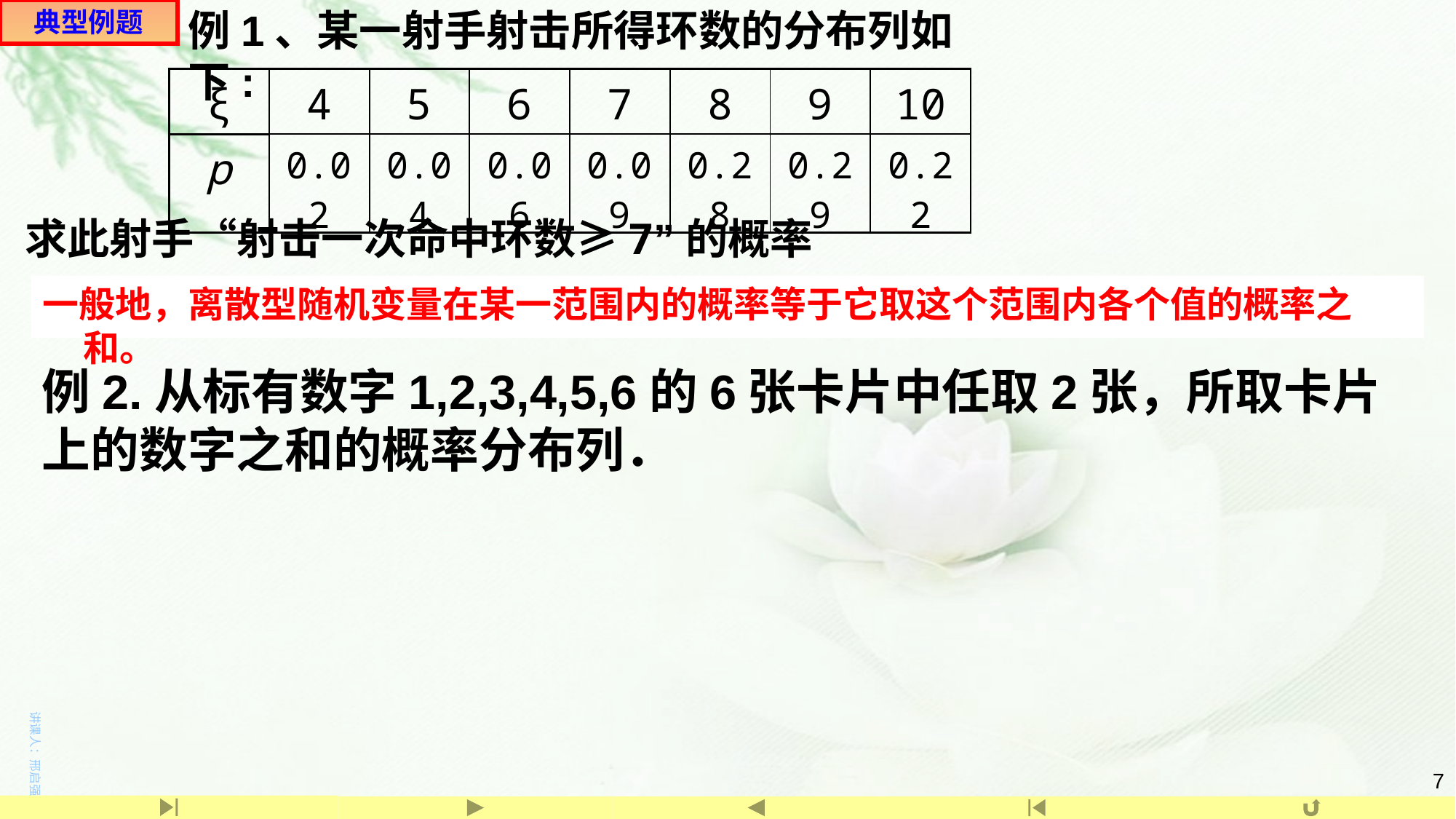

例1、某一射手射击所得环数的分布列如下:
典型例题
| ξ | 4 | 5 | 6 | 7 | 8 | 9 | 10 |
| --- | --- | --- | --- | --- | --- | --- | --- |
| p | 0.02 | 0.04 | 0.06 | 0.09 | 0.28 | 0.29 | 0.22 |
求此射手“射击一次命中环数≥7”的概率
一般地，离散型随机变量在某一范围内的概率等于它取这个范围内各个值的概率之和。
例2.从标有数字1,2,3,4,5,6的6张卡片中任取2张，所取卡片上的数字之和的概率分布列．